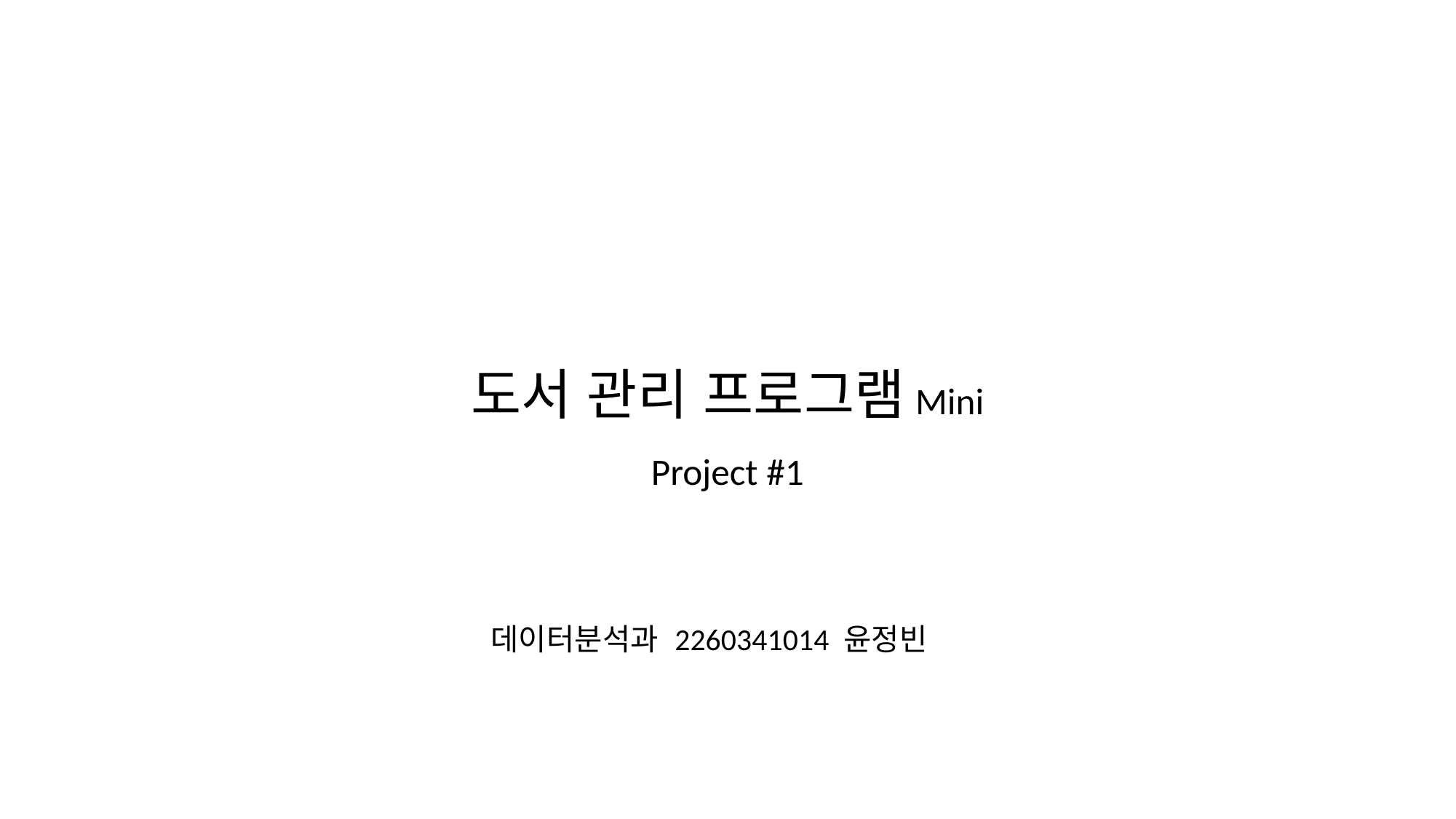

# 도서 관리 프로그램Mini Project #1
데이터분석과 2260341014 윤정빈